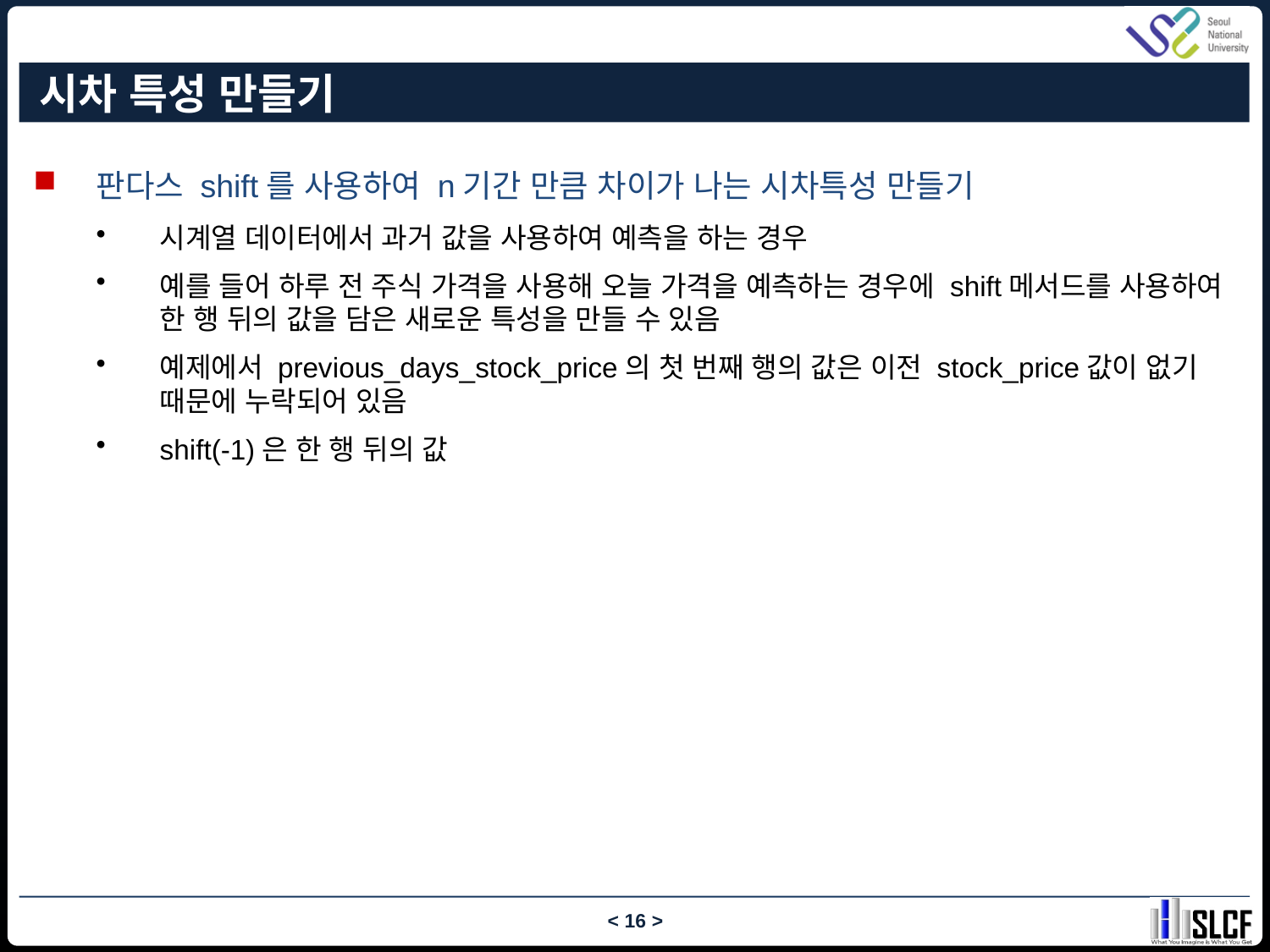

# 시차 특성 만들기
판다스 shift를 사용하여 n기간 만큼 차이가 나는 시차특성 만들기
시계열 데이터에서 과거 값을 사용하여 예측을 하는 경우
예를 들어 하루 전 주식 가격을 사용해 오늘 가격을 예측하는 경우에 shift메서드를 사용하여 한 행 뒤의 값을 담은 새로운 특성을 만들 수 있음
예제에서 previous_days_stock_price의 첫 번째 행의 값은 이전 stock_price값이 없기 때문에 누락되어 있음
shift(-1)은 한 행 뒤의 값